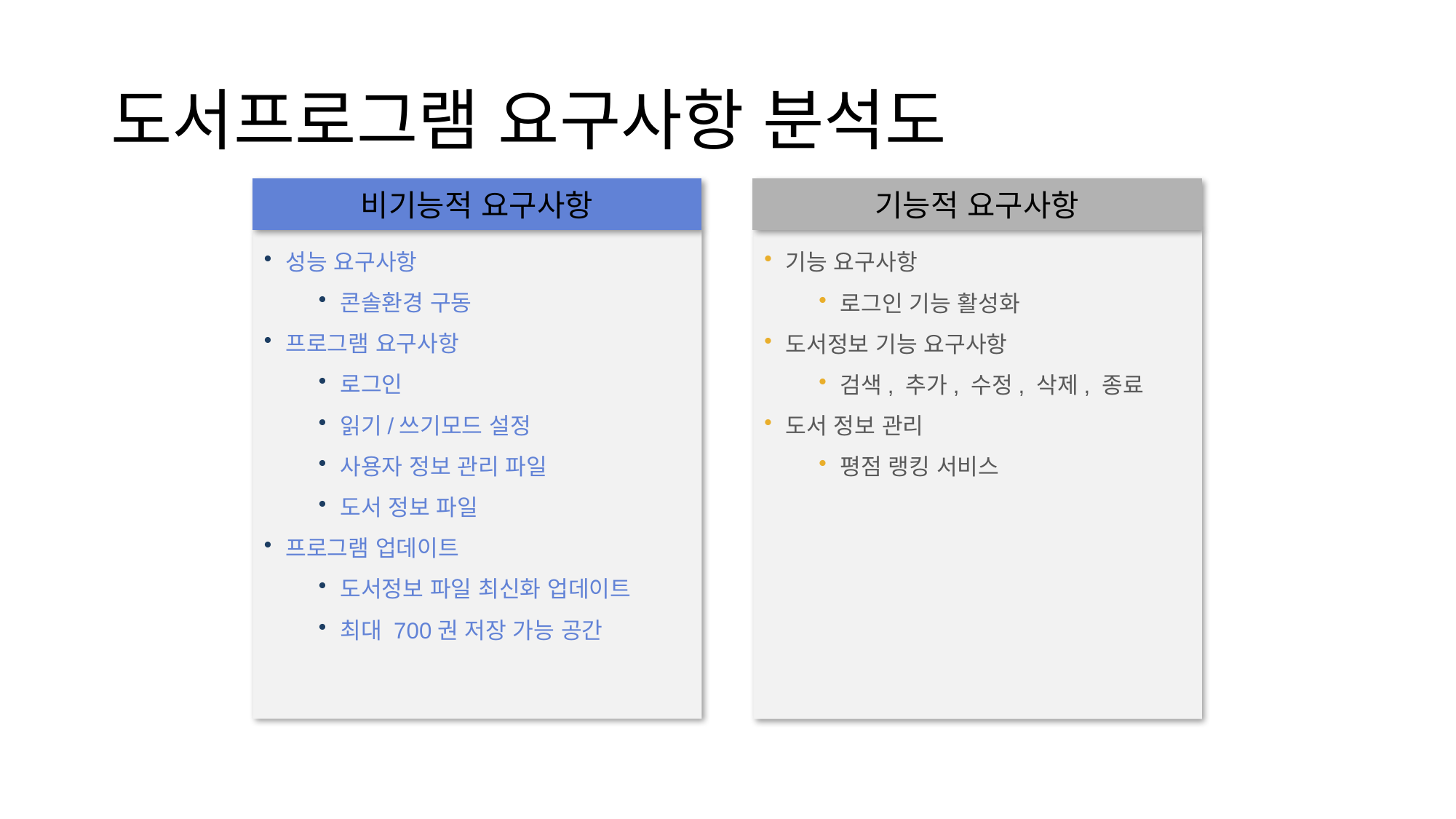

# 도서프로그램 요구사항 분석도
비기능적 요구사항
기능적 요구사항
성능 요구사항
콘솔환경 구동
프로그램 요구사항
로그인
읽기/쓰기모드 설정
사용자 정보 관리 파일
도서 정보 파일
프로그램 업데이트
도서정보 파일 최신화 업데이트
최대 700권 저장 가능 공간

기능 요구사항
로그인 기능 활성화
도서정보 기능 요구사항
검색, 추가, 수정, 삭제, 종료
도서 정보 관리
평점 랭킹 서비스